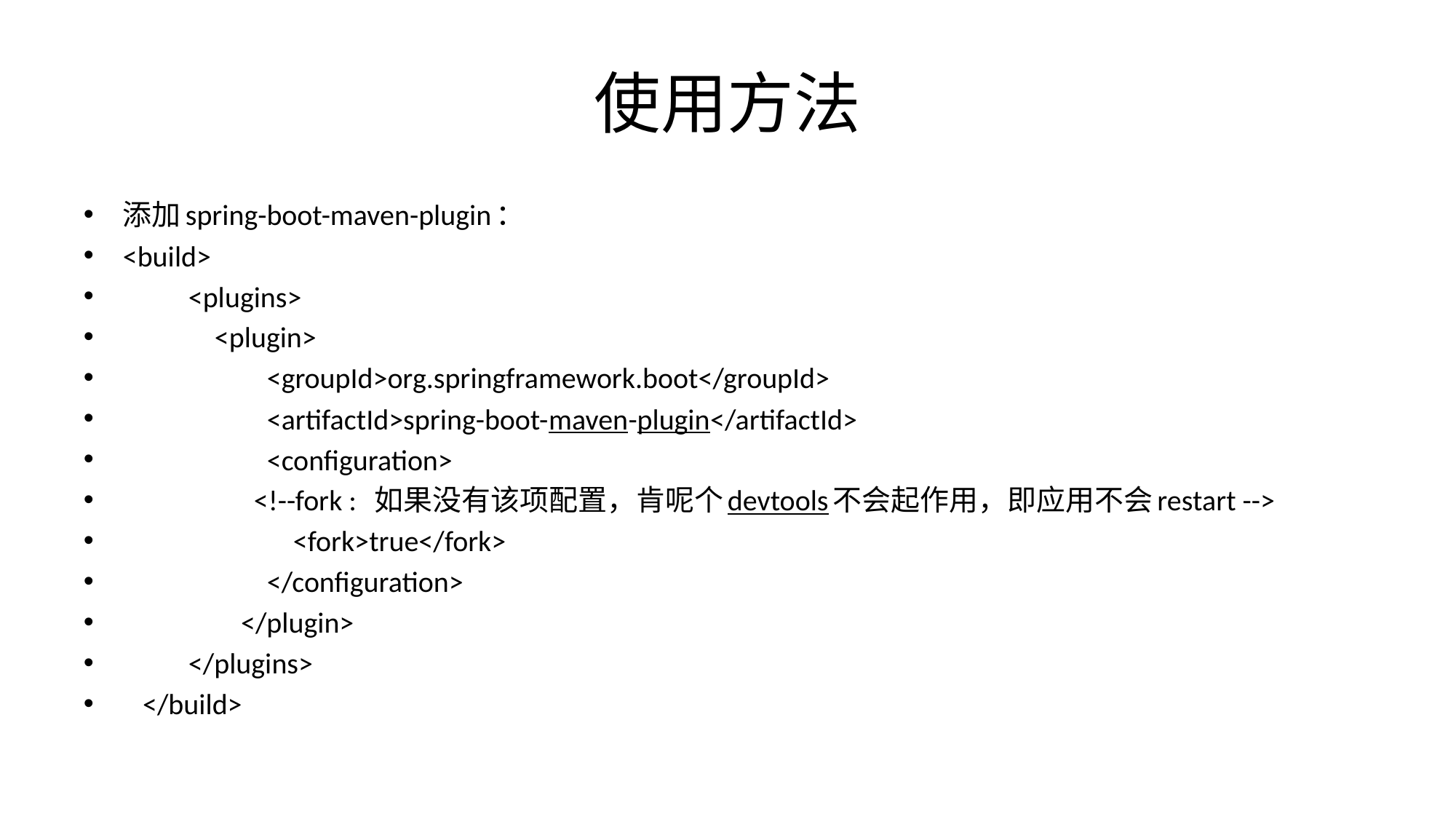

# 使用方法
添加spring-boot-maven-plugin：
<build>
		<plugins>
		    <plugin>
	            <groupId>org.springframework.boot</groupId>
	            <artifactId>spring-boot-maven-plugin</artifactId>
	            <configuration>
	          		<!--fork :  如果没有该项配置，肯呢个devtools不会起作用，即应用不会restart -->
	                <fork>true</fork>
	            </configuration>
	        </plugin>
		</plugins>
   </build>